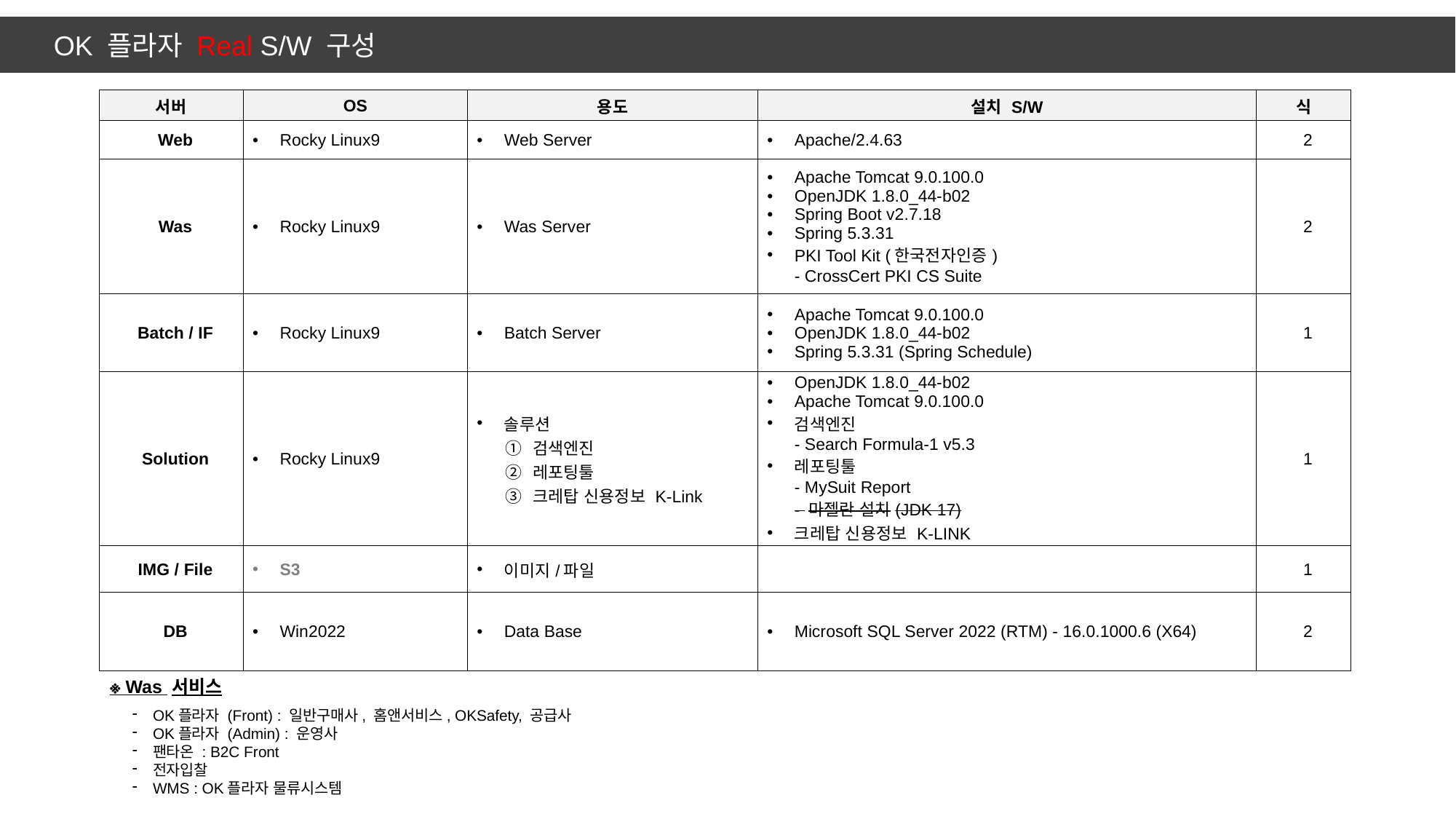

OK 플라자 Real S/W 구성
| 서버 | OS | 용도 | 설치 S/W | 식 |
| --- | --- | --- | --- | --- |
| Web | Rocky Linux9 | Web Server | Apache/2.4.63 | 2 |
| Was | Rocky Linux9 | Was Server | Apache Tomcat 9.0.100.0 OpenJDK 1.8.0\_44-b02 Spring Boot v2.7.18 Spring 5.3.31 PKI Tool Kit (한국전자인증) - CrossCert PKI CS Suite | 2 |
| Batch / IF | Rocky Linux9 | Batch Server | Apache Tomcat 9.0.100.0 OpenJDK 1.8.0\_44-b02 Spring 5.3.31 (Spring Schedule) | 1 |
| Solution | Rocky Linux9 | 솔루션 검색엔진 레포팅툴 크레탑 신용정보 K-Link | OpenJDK 1.8.0\_44-b02 Apache Tomcat 9.0.100.0 검색엔진 - Search Formula-1 v5.3 레포팅툴 - MySuit Report - 마젤란 설치(JDK 17) 크레탑 신용정보 K-LINK | 1 |
| IMG / File | S3 | 이미지/파일 |  | 1 |
| DB | Win2022 | Data Base | Microsoft SQL Server 2022 (RTM) - 16.0.1000.6 (X64) | 2 |
※ Was 서비스
OK플라자 (Front) : 일반구매사, 홈앤서비스, OKSafety, 공급사
OK플라자 (Admin) : 운영사
팬타온 : B2C Front
전자입찰
WMS : OK플라자 물류시스템